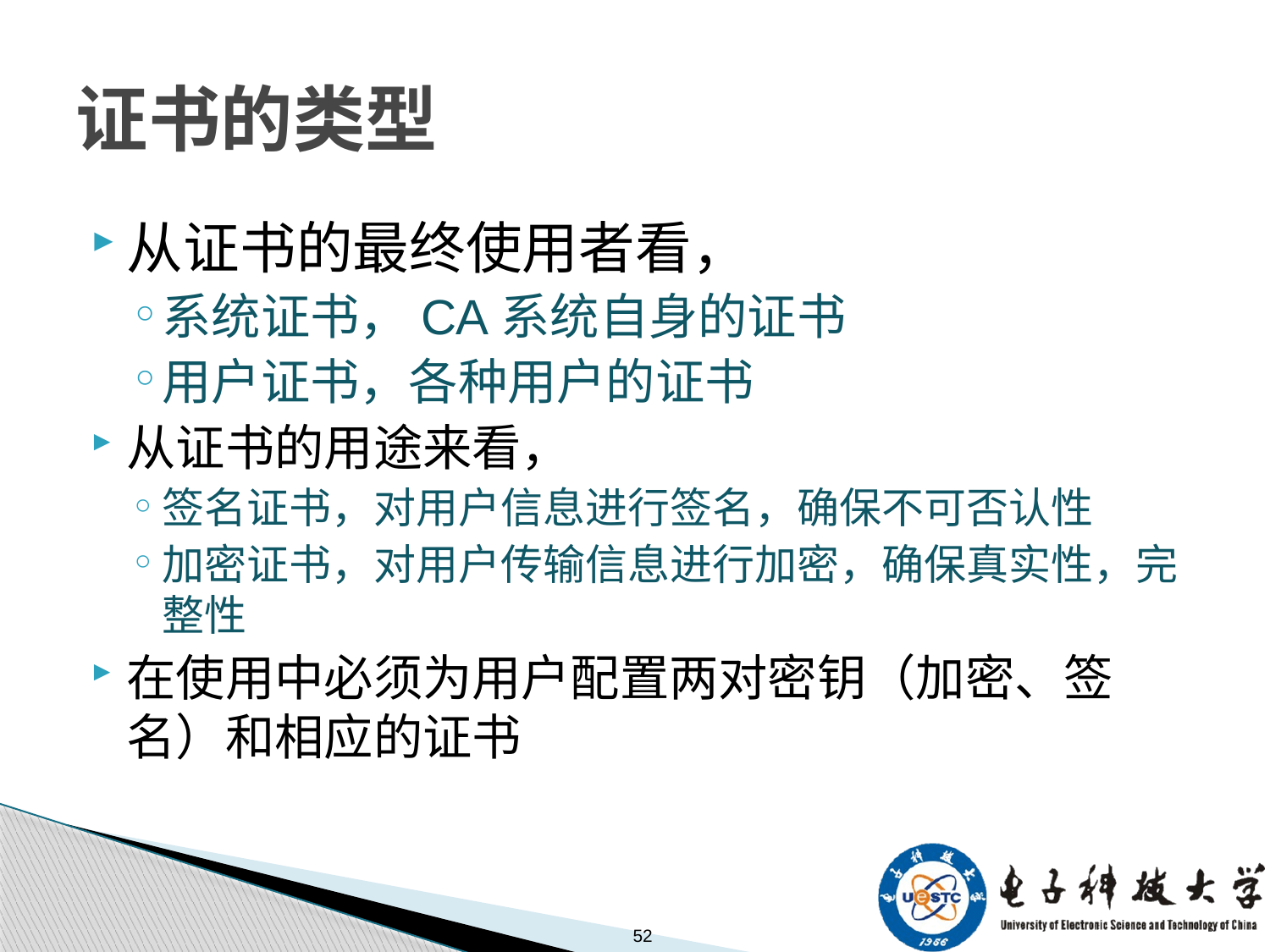

# 证书的类型

从证书的最终使用者看，
系统证书，CA系统自身的证书
用户证书，各种用户的证书
从证书的用途来看，
签名证书，对用户信息进行签名，确保不可否认性
加密证书，对用户传输信息进行加密，确保真实性，完整性
在使用中必须为用户配置两对密钥（加密、签名）和相应的证书
52